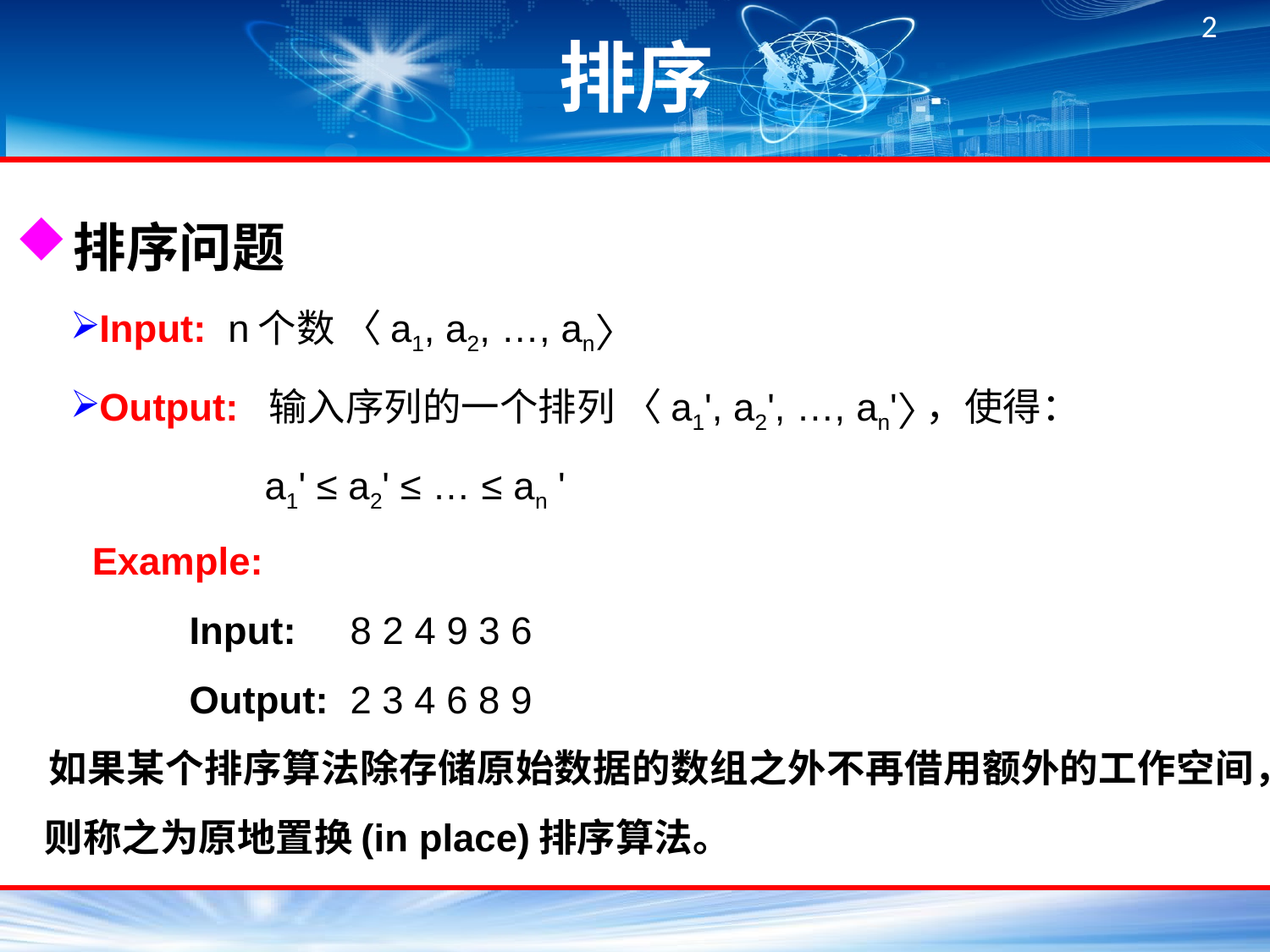

# 排序
排序问题
Input:  n个数 〈a1, a2, …, an〉
Output:  输入序列的一个排列 〈a1', a2', …, an'〉，使得：
                  a1' ≤ a2' ≤ … ≤ an '
  Example:
           Input:     8 2 4 9 3 6
           Output:  2 3 4 6 8 9
   如果某个排序算法除存储原始数据的数组之外不再借用额外的工作空间，则称之为原地置换(in place)排序算法。